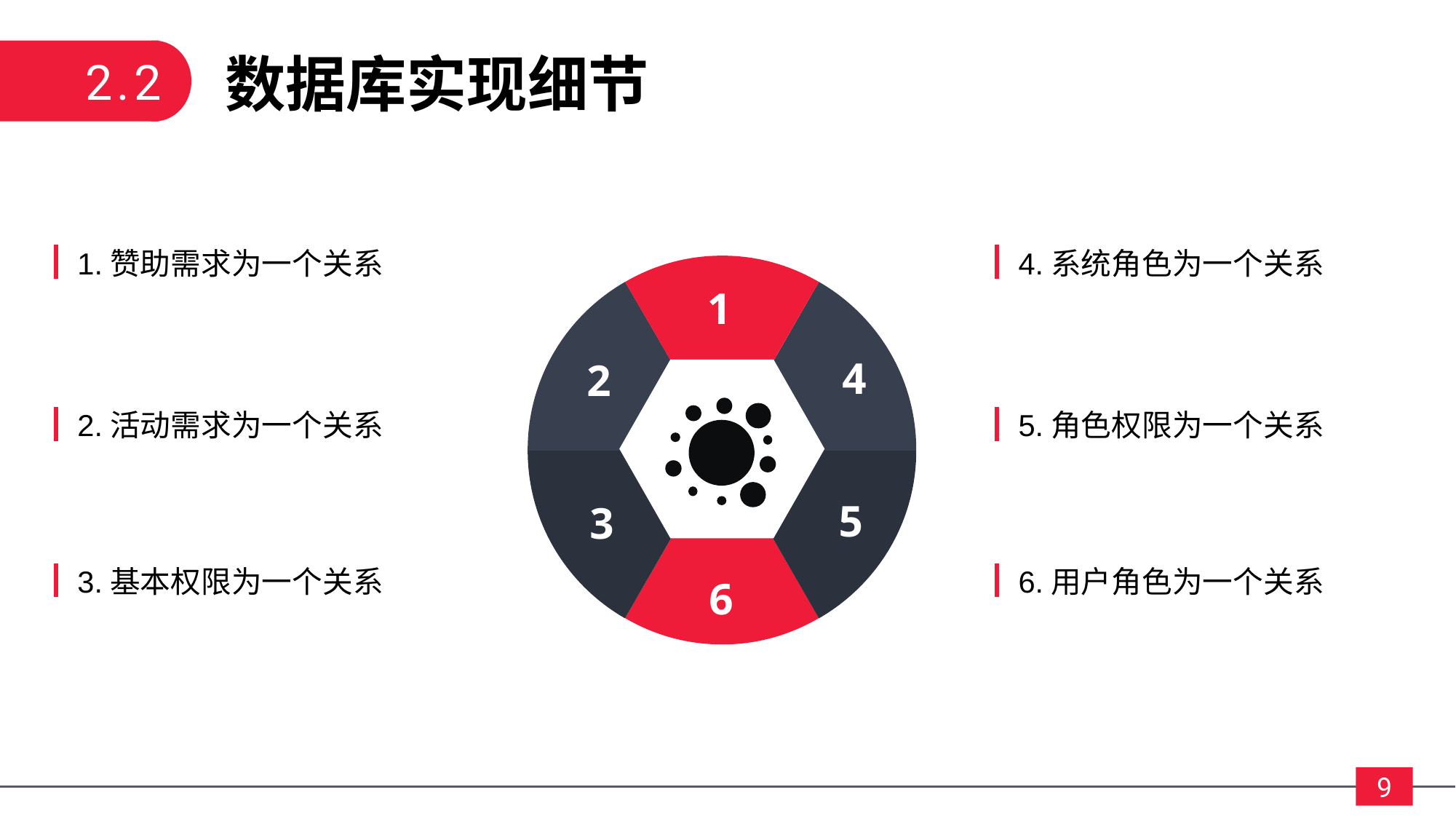

2.2
数据库实现细节
1.赞助需求为一个关系
2.活动需求为一个关系
3.基本权限为一个关系
4.系统角色为一个关系
5.角色权限为一个关系
6.用户角色为一个关系

1
4
2

5
3
6
9